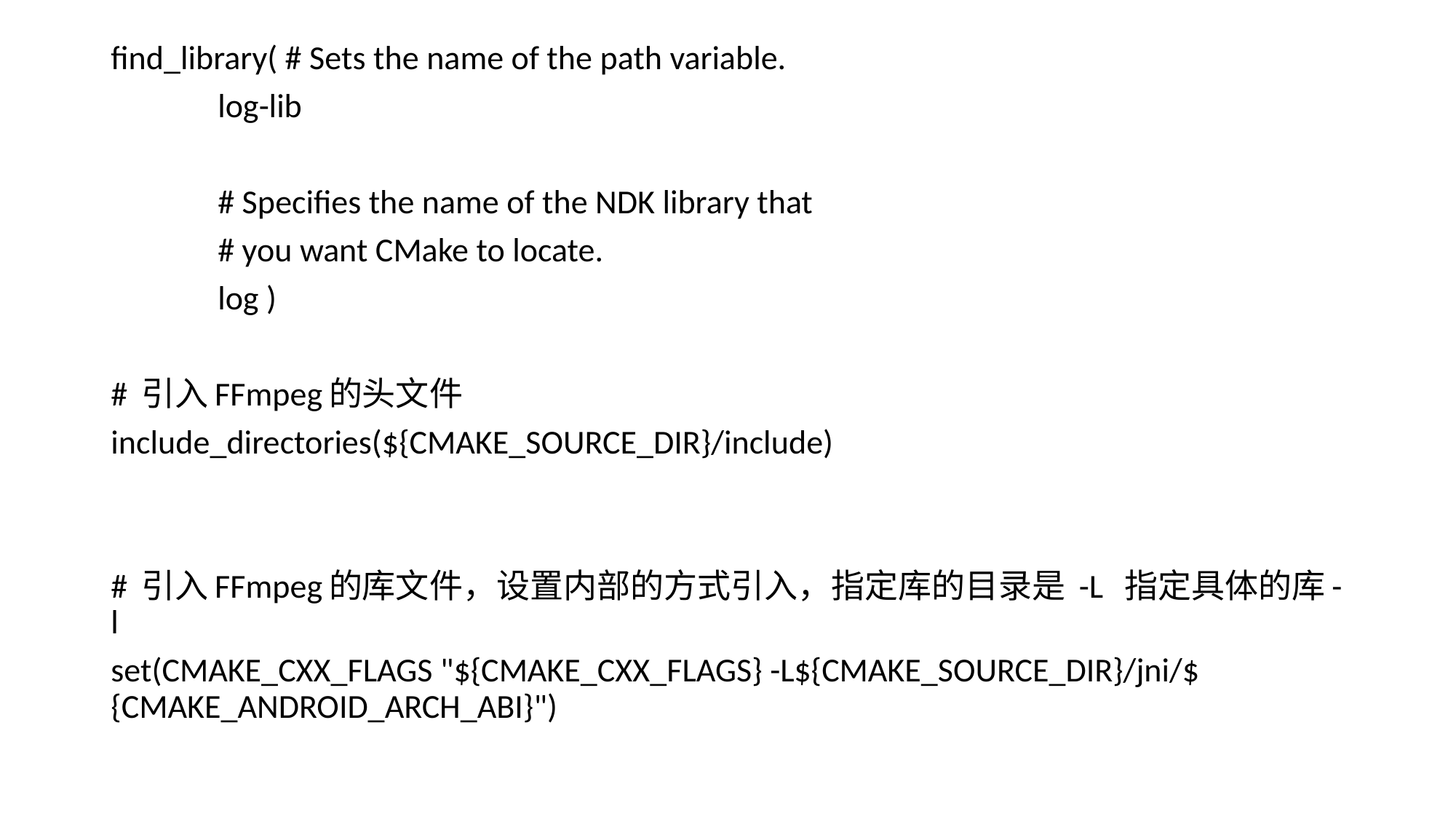

find_library( # Sets the name of the path variable.
              log-lib

              # Specifies the name of the NDK library that
              # you want CMake to locate.
              log )

# 引入FFmpeg的头文件
include_directories(${CMAKE_SOURCE_DIR}/include)

# 引入FFmpeg的库文件，设置内部的方式引入，指定库的目录是 -L  指定具体的库-l
set(CMAKE_CXX_FLAGS "${CMAKE_CXX_FLAGS} -L${CMAKE_SOURCE_DIR}/jni/${CMAKE_ANDROID_ARCH_ABI}")